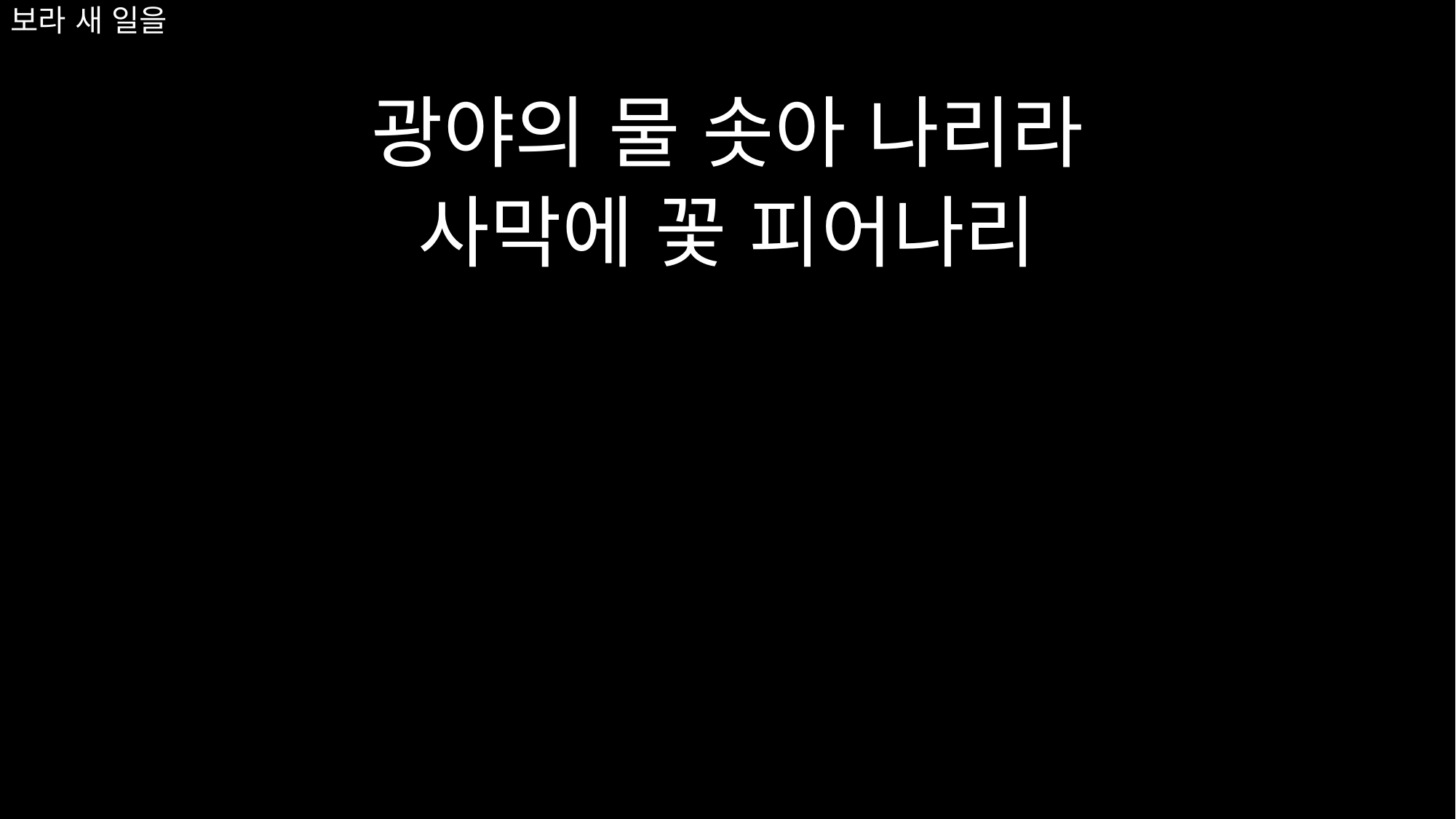

# 보라 새 일을
광야의 물 솟아 나리라
사막에 꽃 피어나리